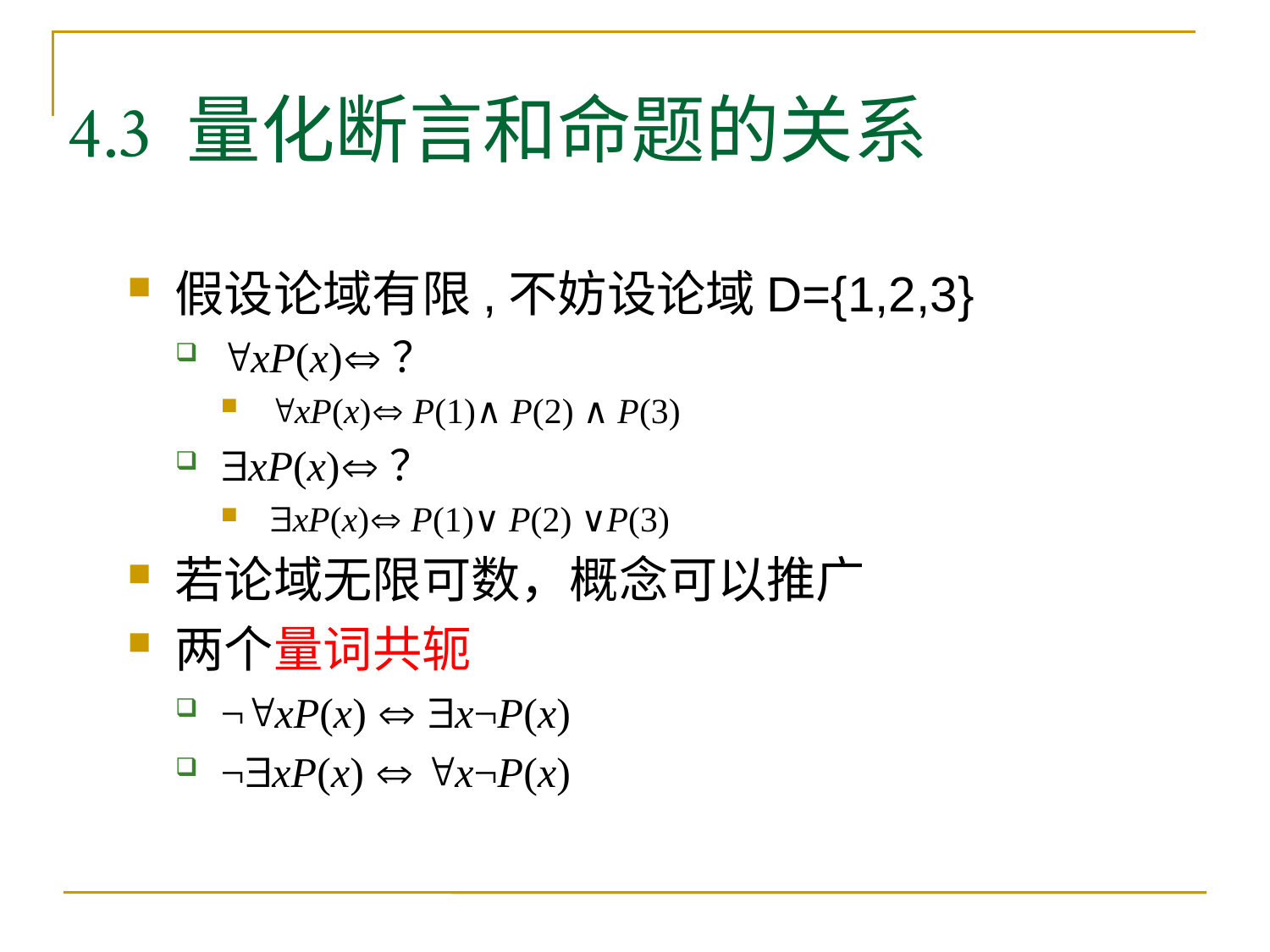

# 4.3 量化断言和命题的关系
假设论域有限,不妨设论域D={1,2,3}
∀xP(x)⇔？
∀xP(x)⇔ P(1)∧ P(2) ∧ P(3)
∃xP(x)⇔？
∃xP(x)⇔ P(1)∨ P(2) ∨P(3)
若论域无限可数，概念可以推广
两个量词共轭
¬∀xP(x) ⇔ ∃x¬P(x)
¬∃xP(x) ⇔ ∀x¬P(x)